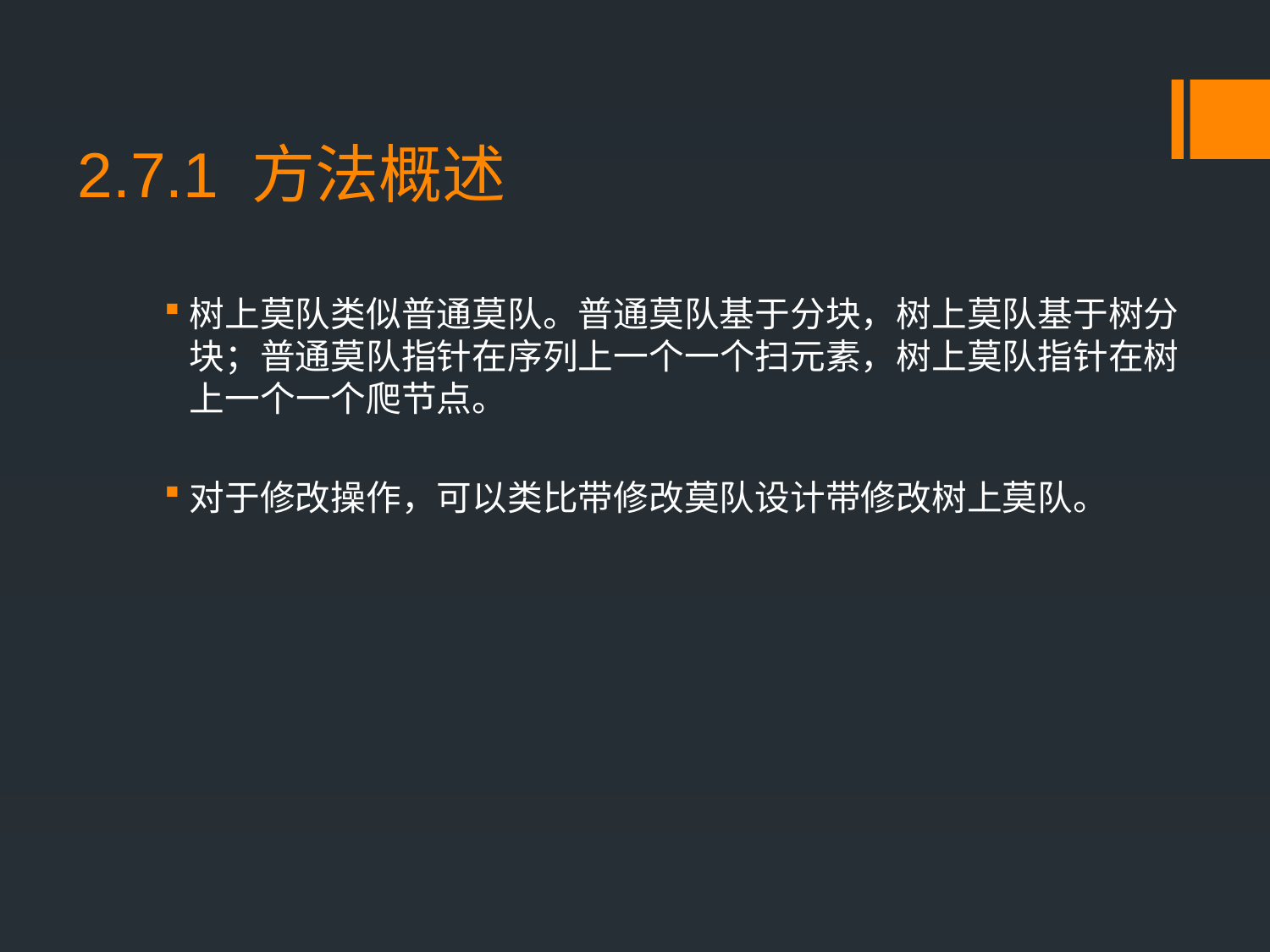

# 2.7.1 方法概述

树上莫队类似普通莫队。普通莫队基于分块，树上莫队基于树分块；普通莫队指针在序列上一个一个扫元素，树上莫队指针在树上一个一个爬节点。

对于修改操作，可以类比带修改莫队设计带修改树上莫队。